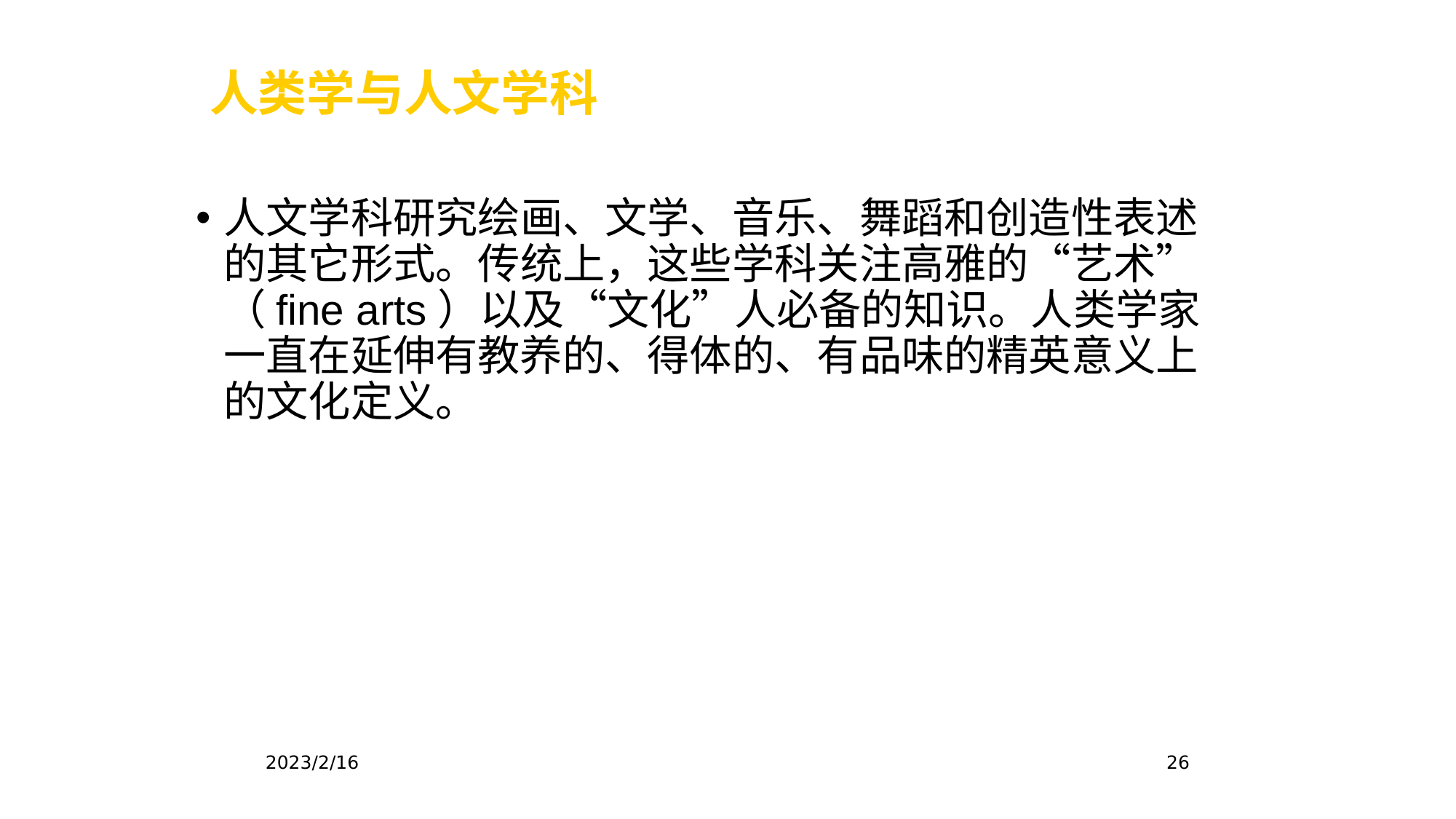

人类学与人文学科
人文学科研究绘画、文学、音乐、舞蹈和创造性表述的其它形式。传统上，这些学科关注高雅的“艺术”（fine arts）以及“文化”人必备的知识。人类学家一直在延伸有教养的、得体的、有品味的精英意义上的文化定义。
2023/2/16
26